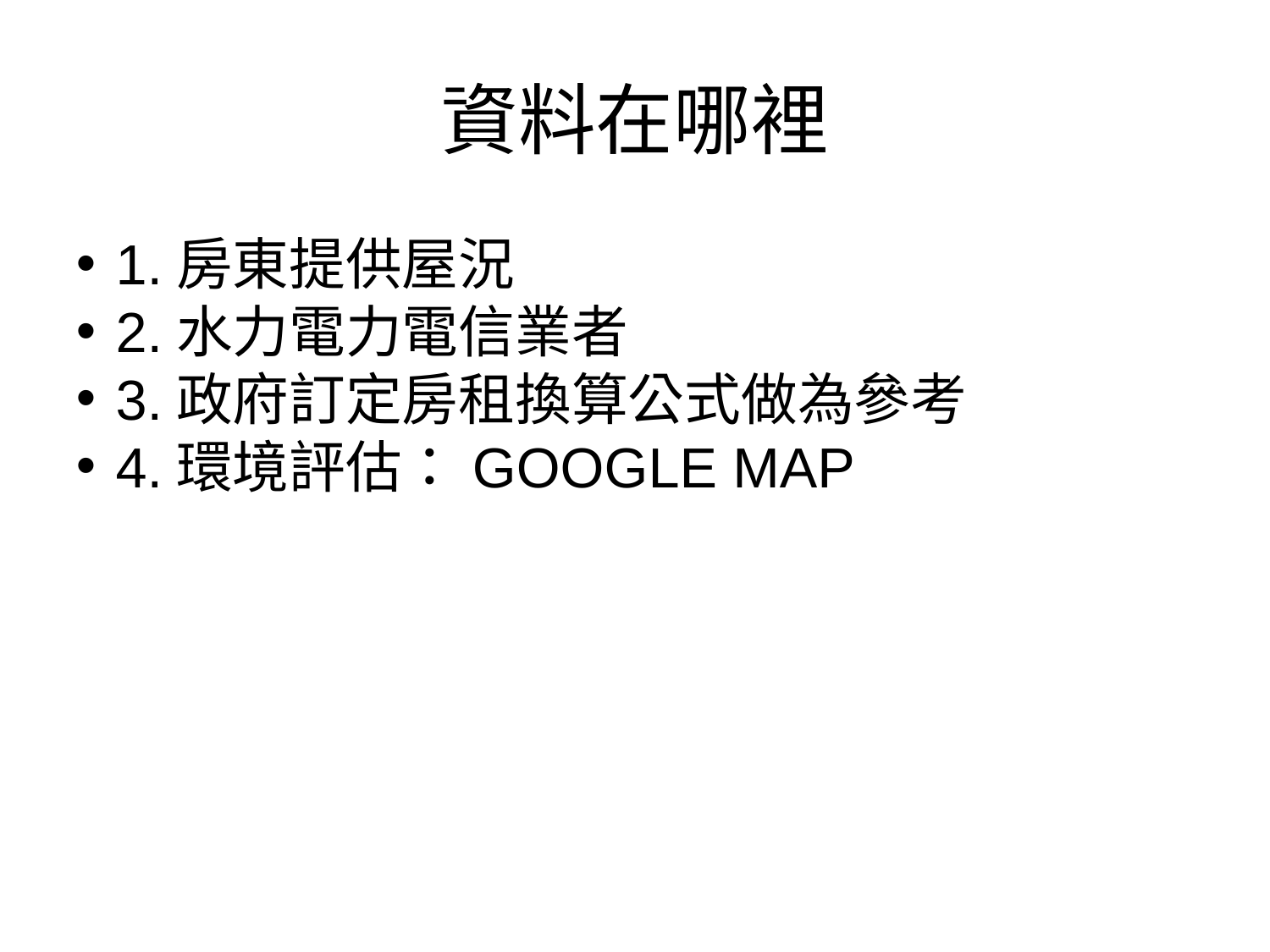

資料在哪裡
1.房東提供屋況
2.水力電力電信業者
3.政府訂定房租換算公式做為參考
4.環境評估：GOOGLE MAP